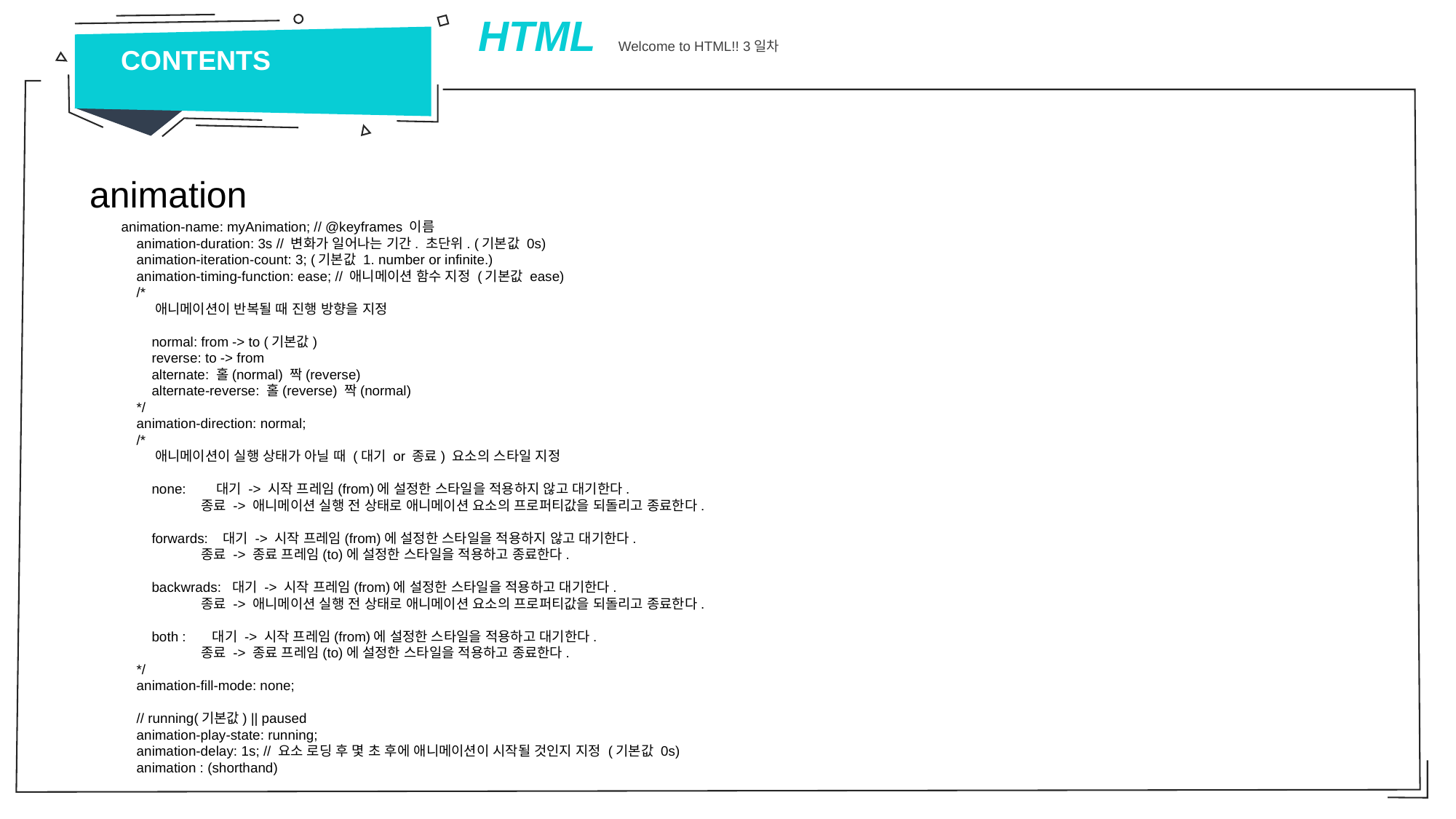

HTML  Welcome to HTML!! 3일차

CONTENTS

animation
animation-name: myAnimation; // @keyframes 이름
    animation-duration: 3s // 변화가 일어나는 기간. 초단위. (기본값 0s)
    animation-iteration-count: 3; (기본값 1. number or infinite.)
    animation-timing-function: ease; // 애니메이션 함수 지정 (기본값 ease)
    /*
        애니메이션이 반복될 때 진행 방향을 지정

        normal: from -> to (기본값)
        reverse: to -> from
        alternate: 홀(normal) 짝(reverse)
        alternate-reverse: 홀(reverse) 짝(normal)
    */
    animation-direction: normal;
    /*
        애니메이션이 실행 상태가 아닐 때 (대기 or 종료) 요소의 스타일 지정

        none:       대기 -> 시작 프레임(from)에 설정한 스타일을 적용하지 않고 대기한다.
                    종료 -> 애니메이션 실행 전 상태로 애니메이션 요소의 프로퍼티값을 되돌리고 종료한다.

        forwards:   대기 -> 시작 프레임(from)에 설정한 스타일을 적용하지 않고 대기한다.
                    종료 -> 종료 프레임(to)에 설정한 스타일을 적용하고 종료한다.

        backwrads:  대기 -> 시작 프레임(from)에 설정한 스타일을 적용하고 대기한다.
                    종료 -> 애니메이션 실행 전 상태로 애니메이션 요소의 프로퍼티값을 되돌리고 종료한다.

        both :      대기 -> 시작 프레임(from)에 설정한 스타일을 적용하고 대기한다.
                    종료 -> 종료 프레임(to)에 설정한 스타일을 적용하고 종료한다.
    */
    animation-fill-mode: none;

    // running(기본값) || paused
    animation-play-state: running;
    animation-delay: 1s; // 요소 로딩 후 몇 초 후에 애니메이션이 시작될 것인지 지정 (기본값 0s)
    animation : (shorthand)